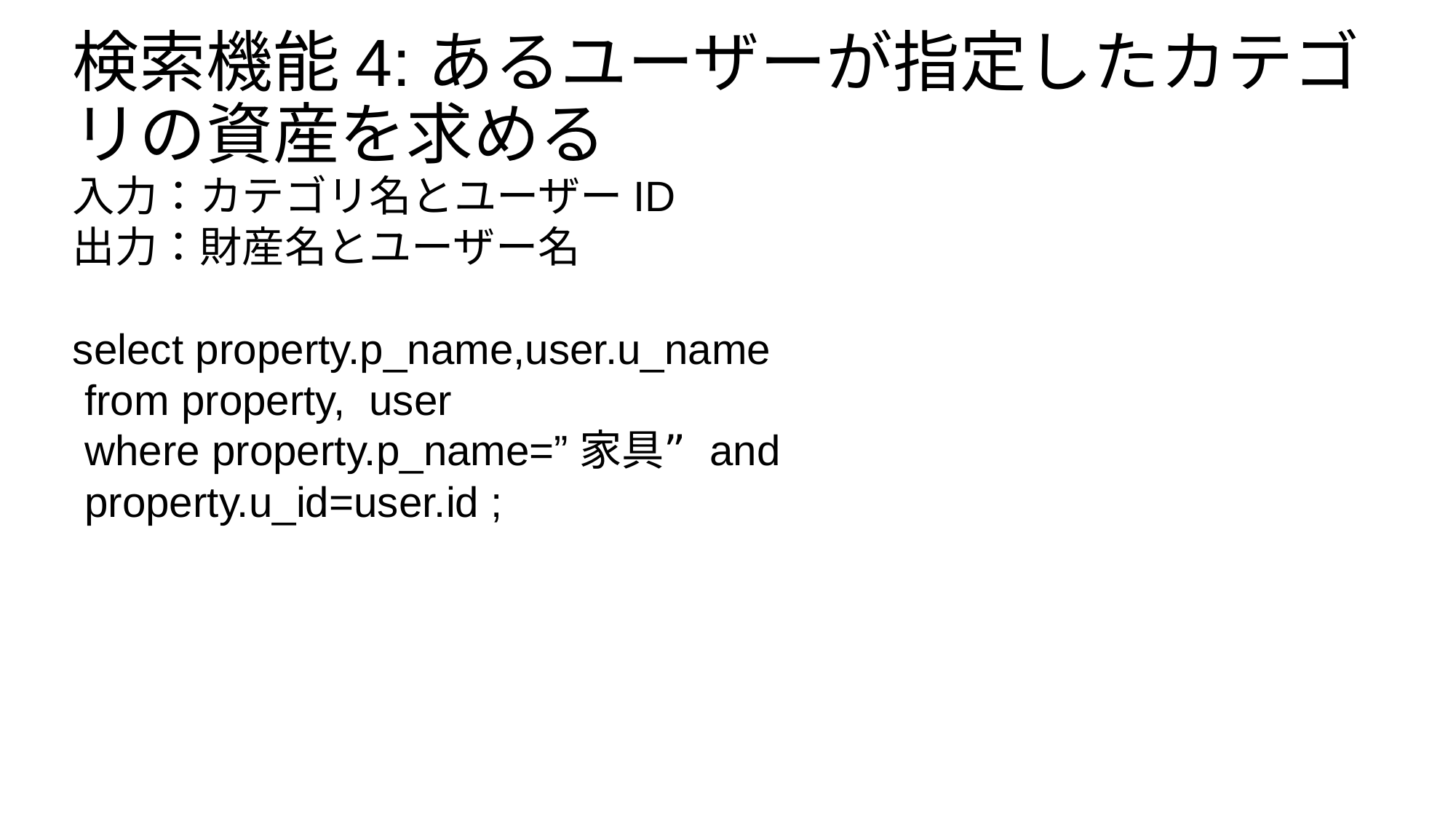

入力：カテゴリ名とユーザーID
出力：財産名とユーザー名

select property.p_name,user.u_name
 from property,  user
 where property.p_name=”家具” and
 property.u_id=user.id ;
# 検索機能4:あるユーザーが指定したカテゴリの資産を求める